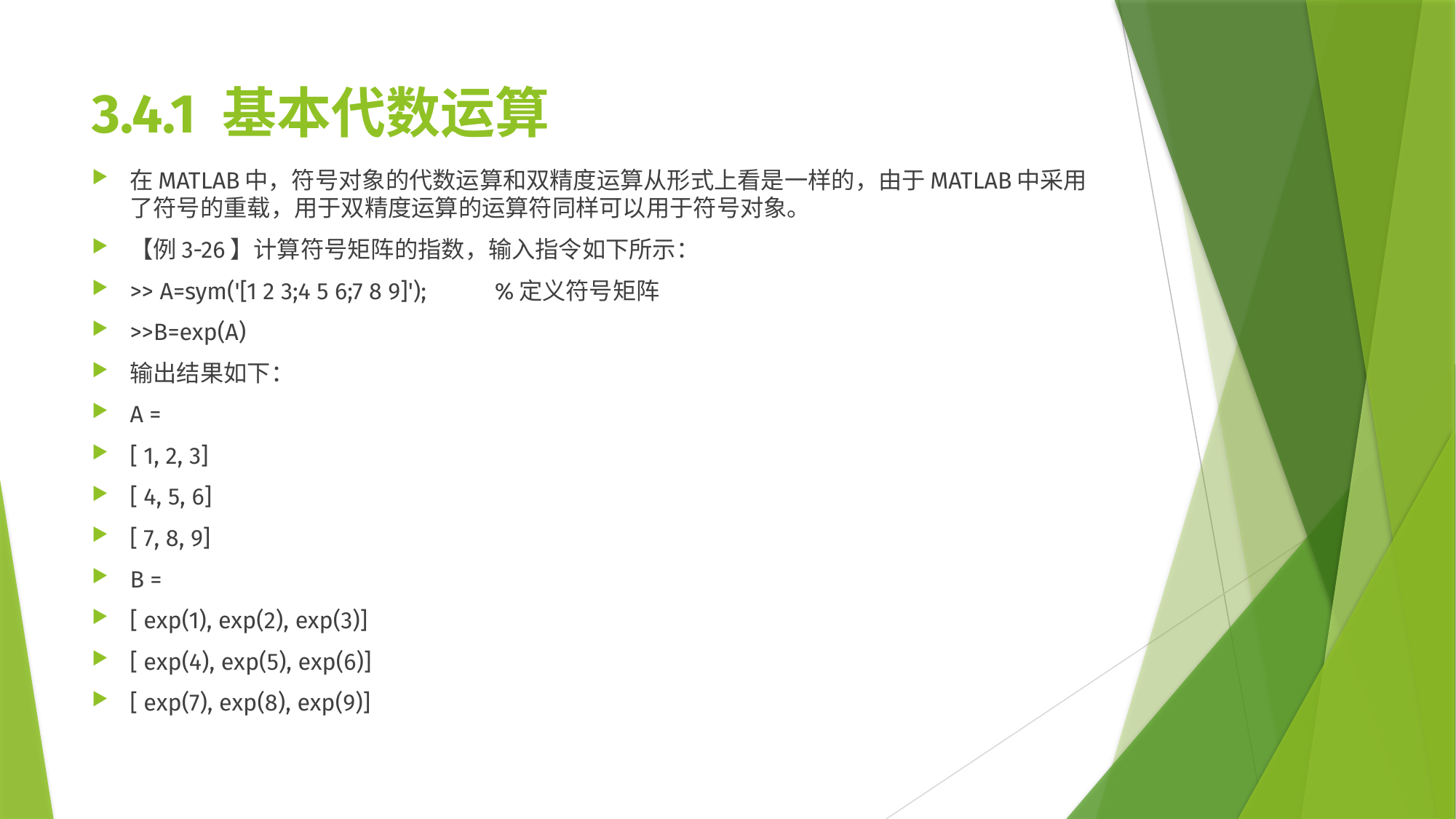

# 3.4.1 基本代数运算
在MATLAB中，符号对象的代数运算和双精度运算从形式上看是一样的，由于MATLAB中采用了符号的重载，用于双精度运算的运算符同样可以用于符号对象。
【例3-26】计算符号矩阵的指数，输入指令如下所示：
>> A=sym('[1 2 3;4 5 6;7 8 9]');           %定义符号矩阵
>>B=exp(A)
输出结果如下：
A =
[ 1, 2, 3]
[ 4, 5, 6]
[ 7, 8, 9]
B =
[ exp(1), exp(2), exp(3)]
[ exp(4), exp(5), exp(6)]
[ exp(7), exp(8), exp(9)]